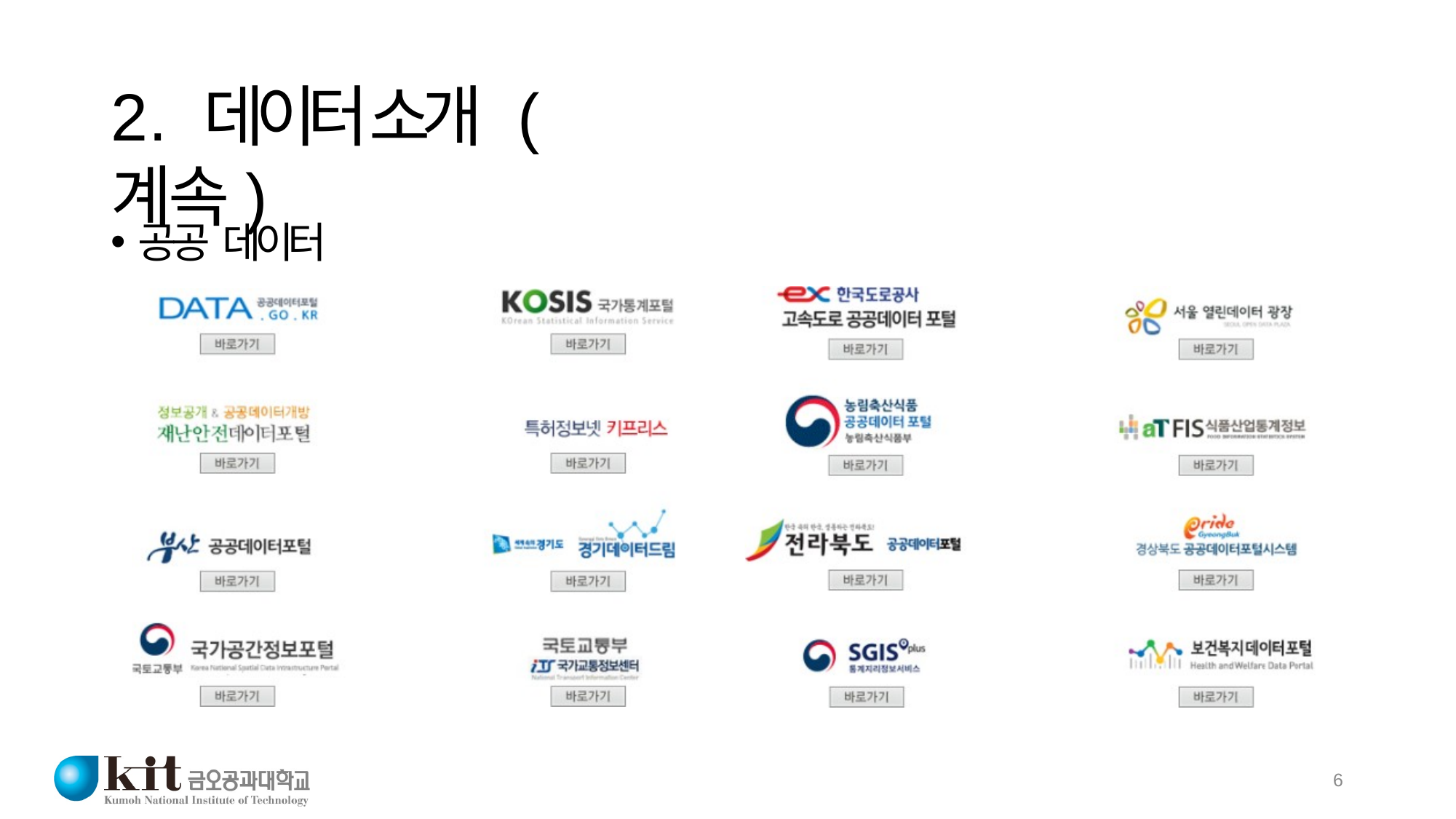

# 2. 데이터 소개 (계속)
공공 데이터

6